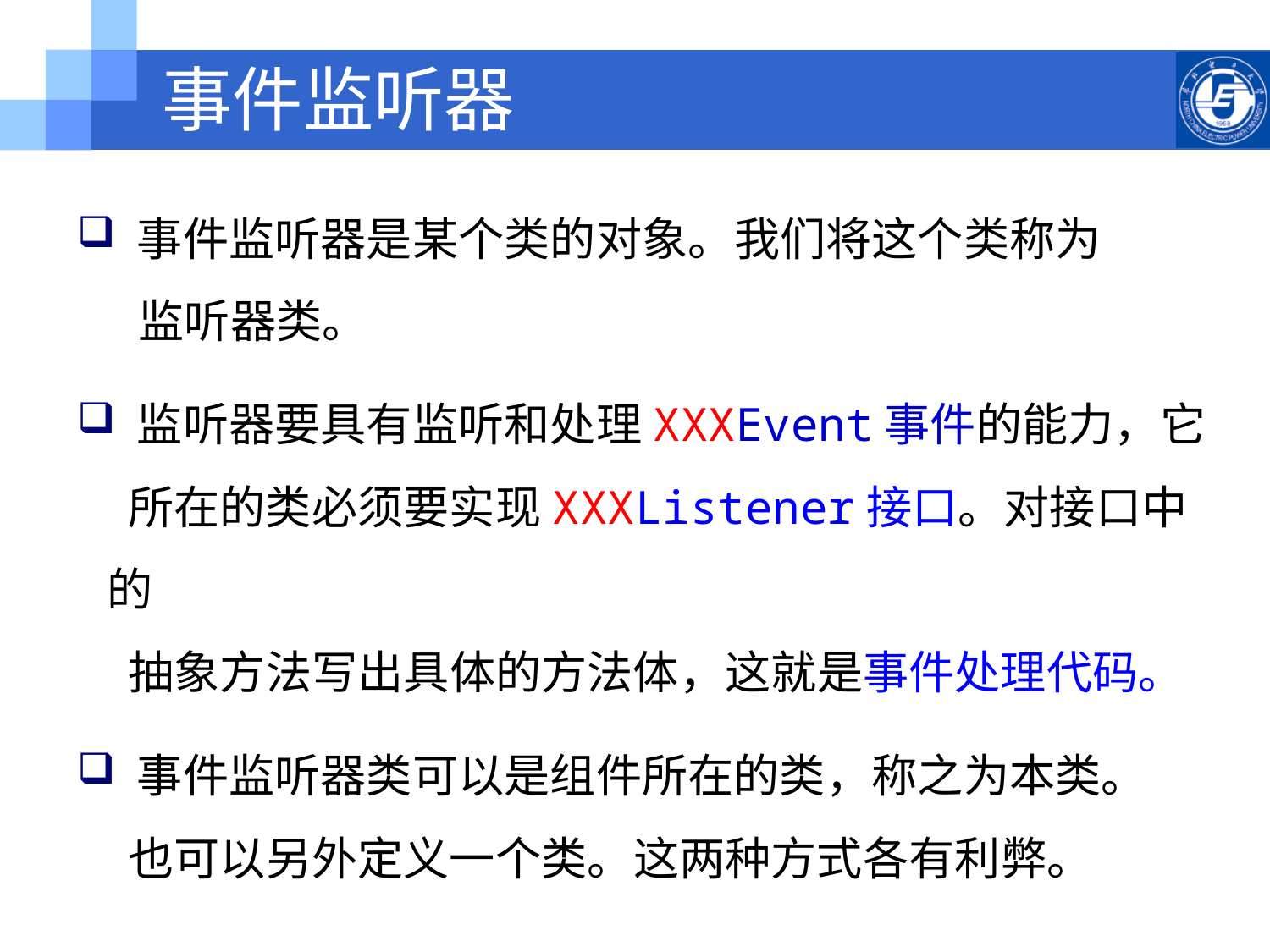

事件监听器
 事件监听器是某个类的对象。我们将这个类称为
   监听器类。
 监听器要具有监听和处理XXXEvent事件的能力，它
  所在的类必须要实现XXXListener接口。对接口中的
  抽象方法写出具体的方法体，这就是事件处理代码。
 事件监听器类可以是组件所在的类，称之为本类。
  也可以另外定义一个类。这两种方式各有利弊。